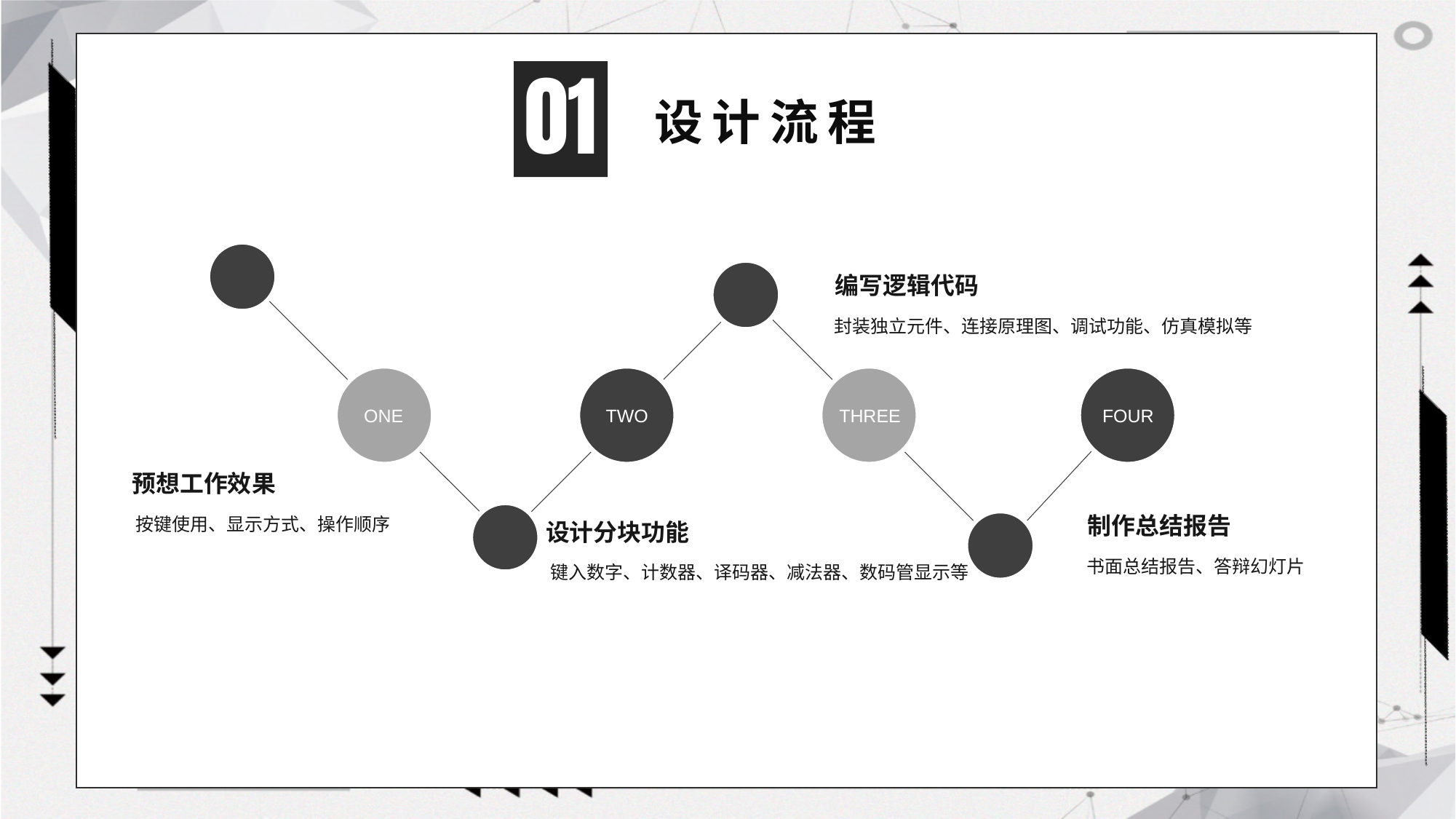

01
设计流程

编写逻辑代码

封装独立元件、连接原理图、调试功能、仿真模拟等

ONE
TWO
THREE
FOUR
预想工作效果
按键使用、显示方式、操作顺序

制作总结报告

设计分块功能
书面总结报告、答辩幻灯片
键入数字、计数器、译码器、减法器、数码管显示等